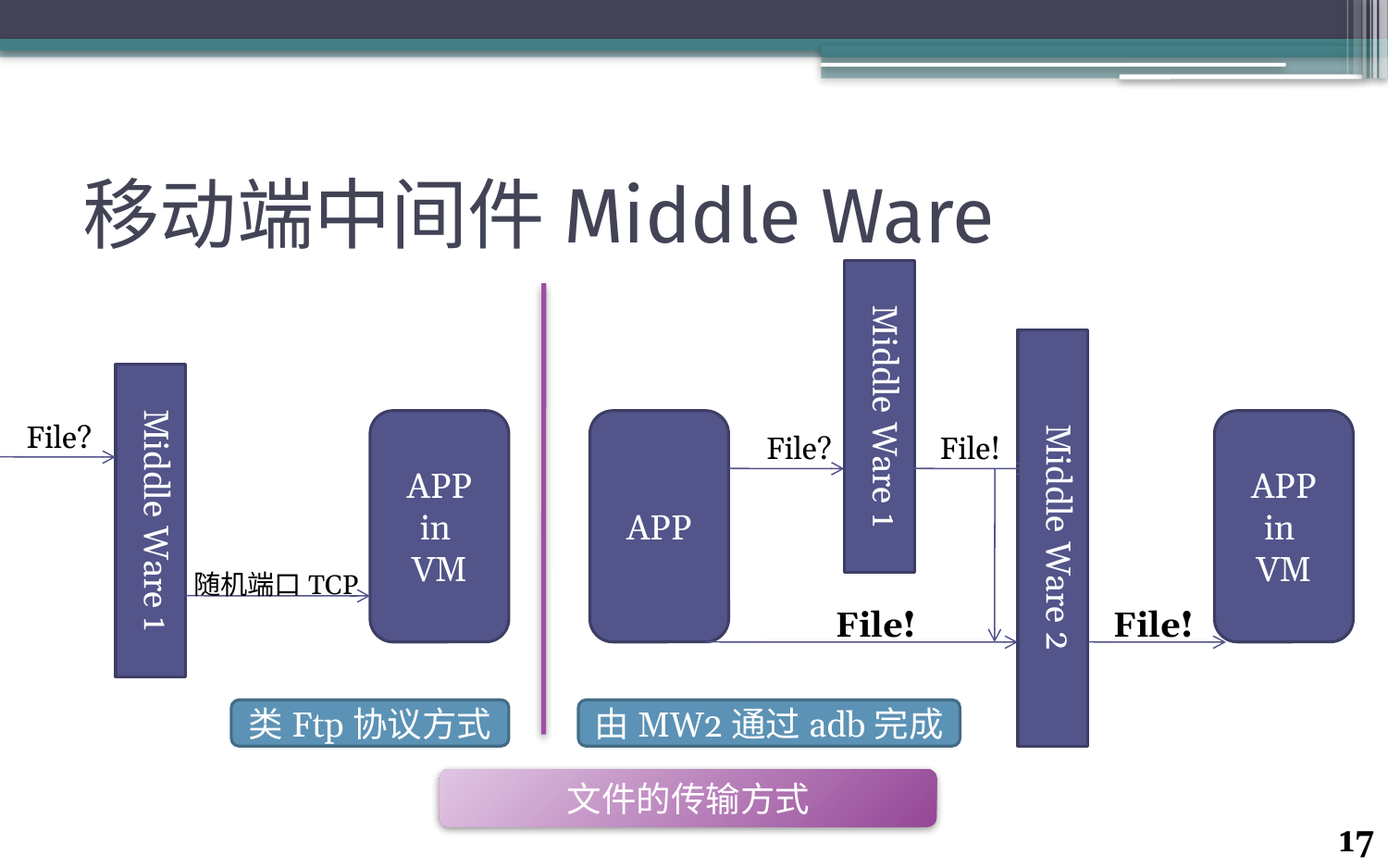

# 移动端中间件Middle Ware
Middle Ware 1
Middle Ware 2
Middle Ware 1
File?
APP in
VM
APP
APP in
VM
File?
File!
随机端口TCP
File!
File!
类Ftp协议方式
由MW2通过adb完成
文件的传输方式
17